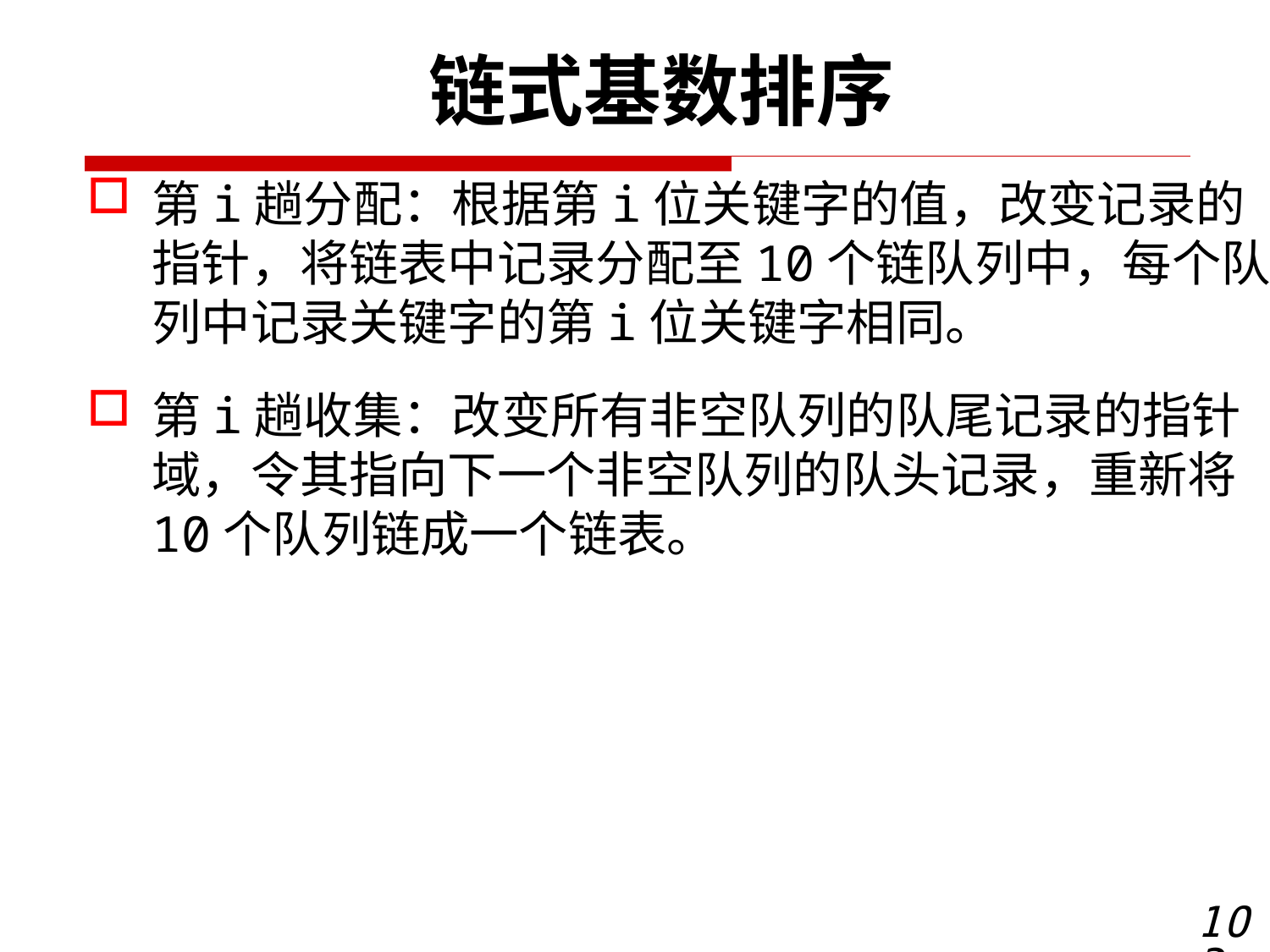

链式基数排序
第i趟分配：根据第i位关键字的值，改变记录的指针，将链表中记录分配至10个链队列中，每个队列中记录关键字的第i位关键字相同。
第i趟收集：改变所有非空队列的队尾记录的指针域，令其指向下一个非空队列的队头记录，重新将10个队列链成一个链表。
103